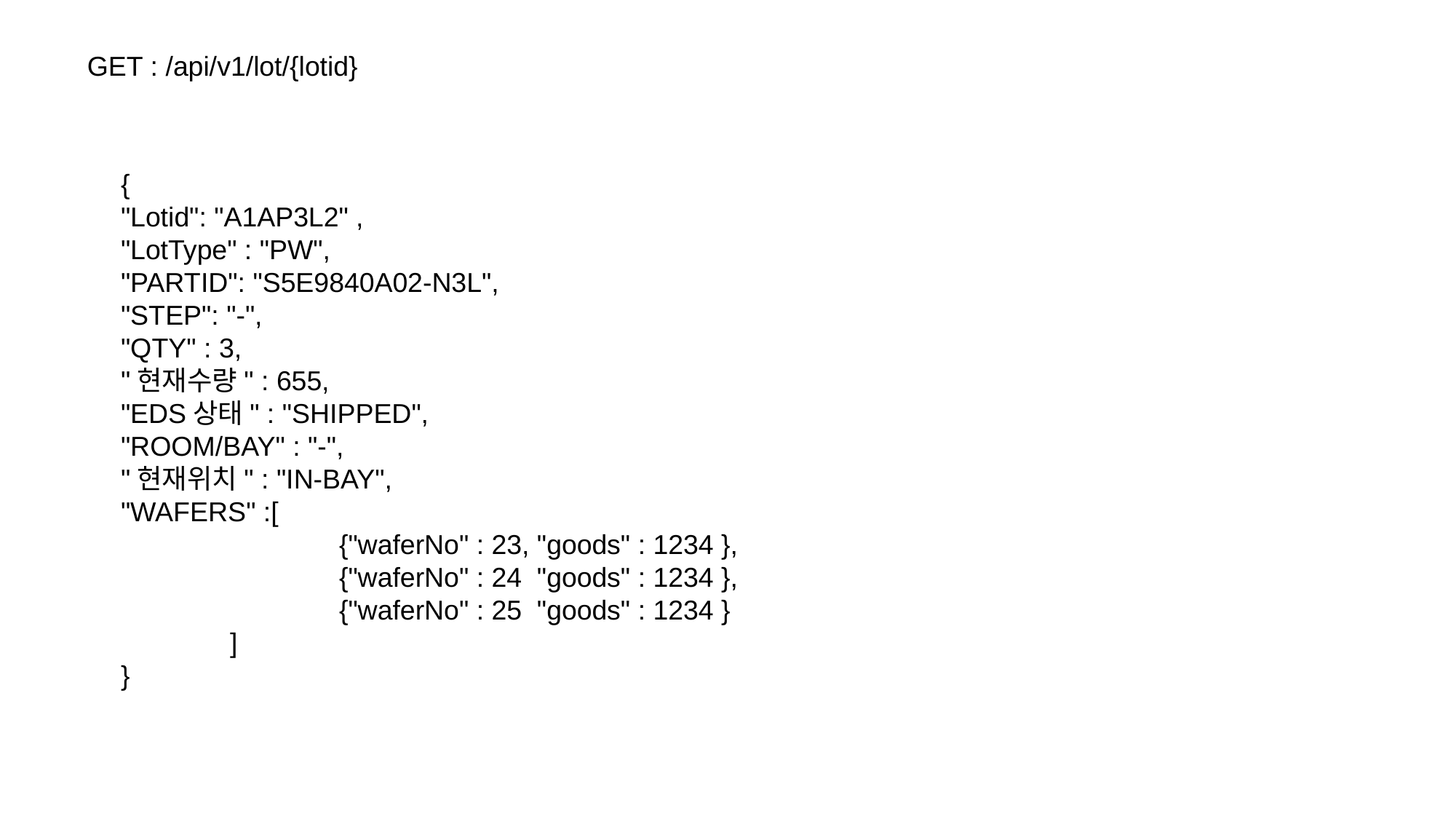

GET : /api/v1/lot/{lotid}
{
"Lotid": "A1AP3L2" ,
"LotType" : "PW",
"PARTID": "S5E9840A02-N3L",
"STEP": "-",
"QTY" : 3,
"현재수량" : 655,
"EDS상태" : "SHIPPED",
"ROOM/BAY" : "-",
"현재위치" : "IN-BAY",
"WAFERS" :[
		{"waferNo" : 23, "goods" : 1234 },
		{"waferNo" : 24  "goods" : 1234 },
		{"waferNo" : 25  "goods" : 1234 }
	]
}